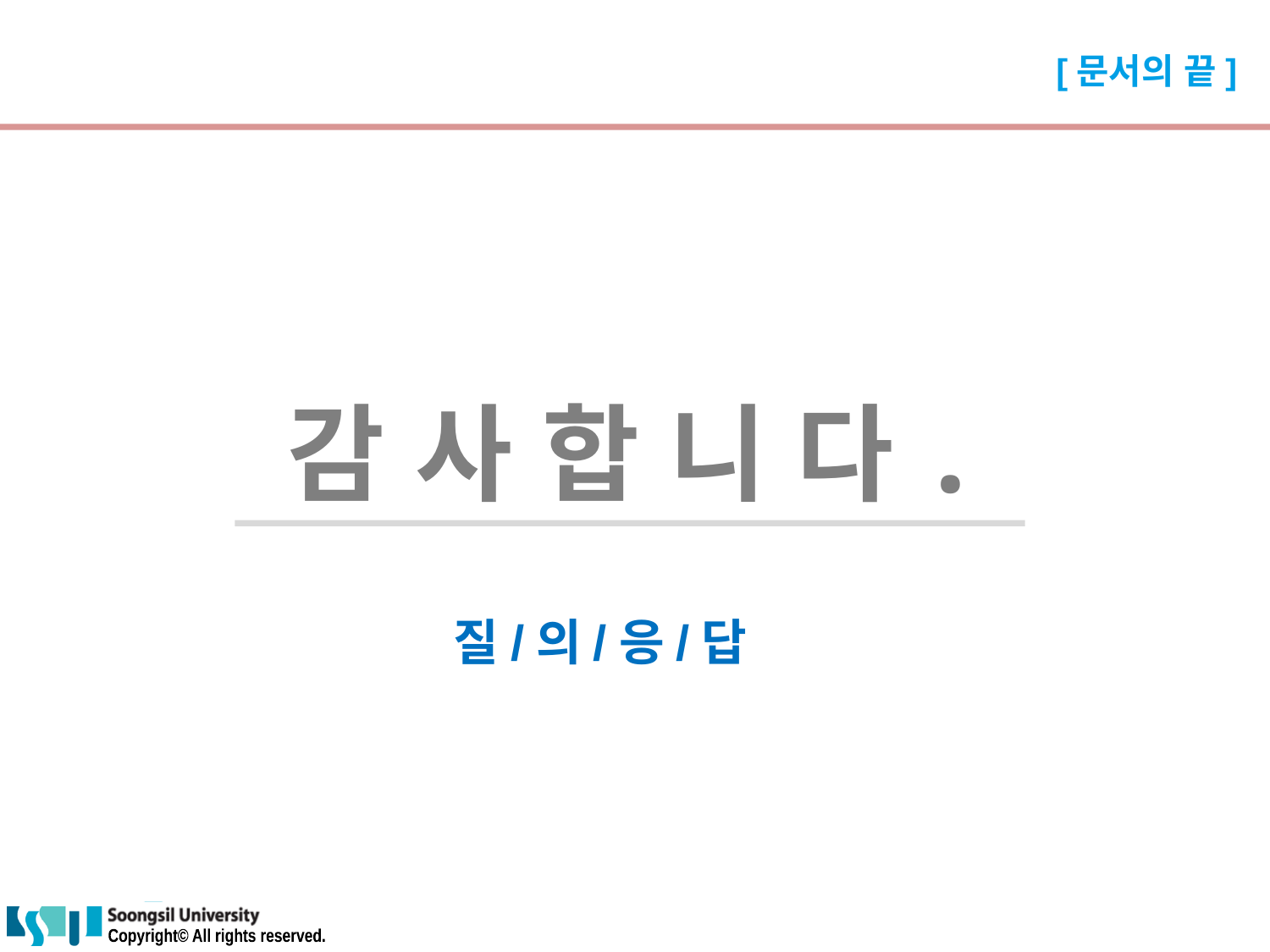

[문서의 끝]
감 사 합 니 다.

질/의/응/답